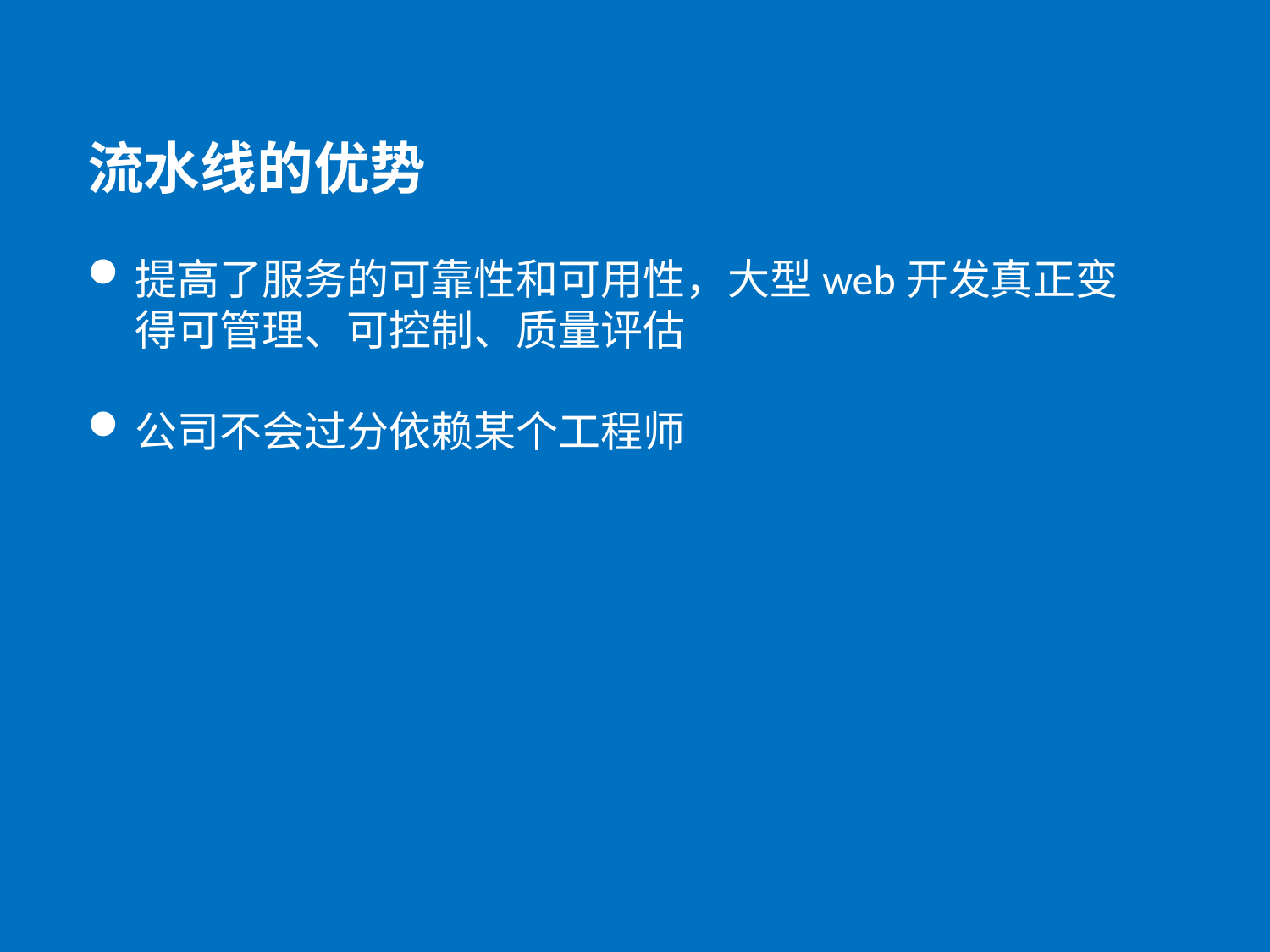

流水线的优势
提高了服务的可靠性和可用性，大型web开发真正变得可管理、可控制、质量评估

公司不会过分依赖某个工程师